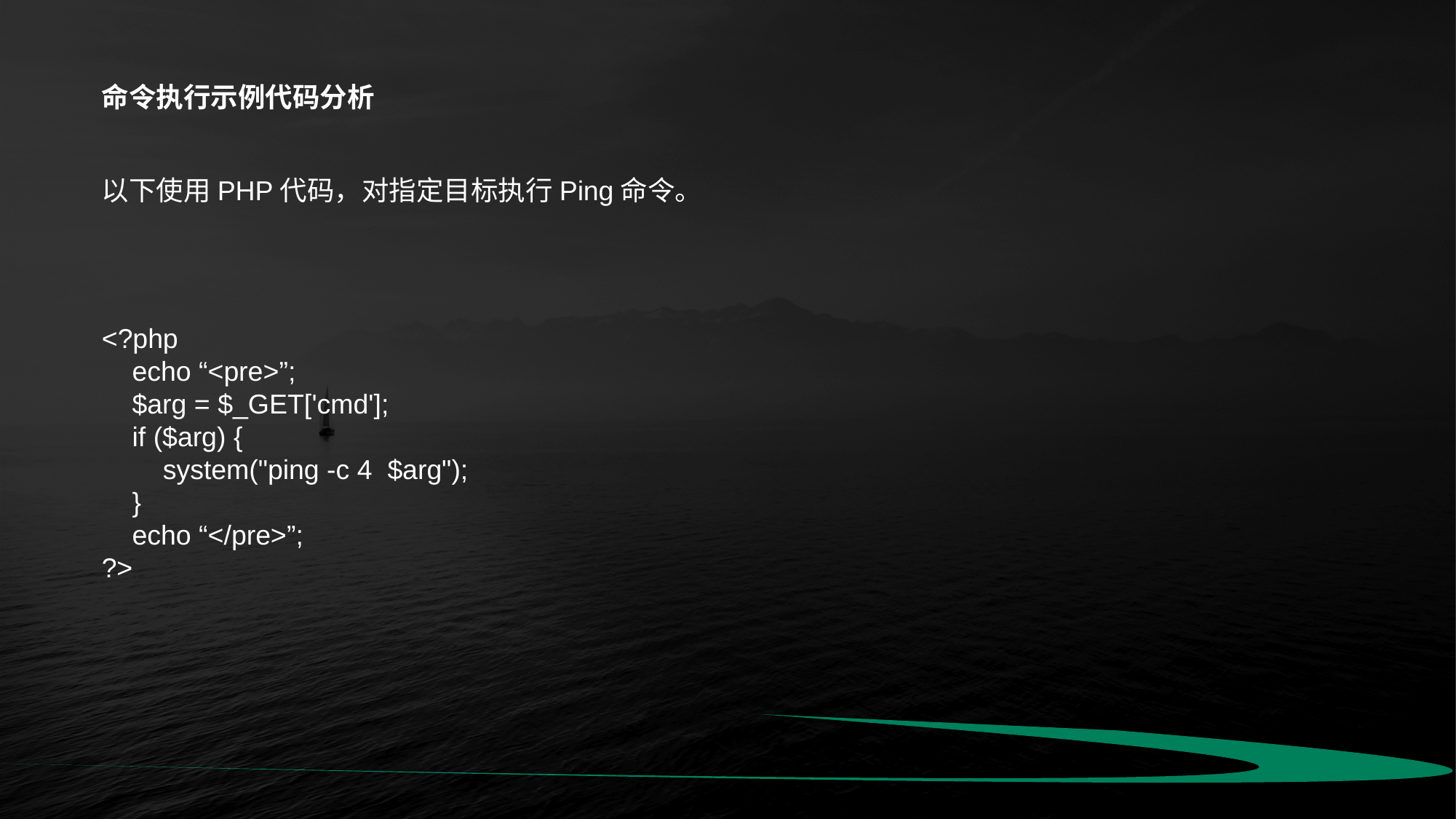

命令执行示例代码分析
以下使用PHP代码，对指定目标执行Ping命令。
<?php
    echo “<pre>”;
    $arg = $_GET['cmd'];
    if ($arg) {
        system("ping -c 4  $arg");
    }
    echo “</pre>”;
?>